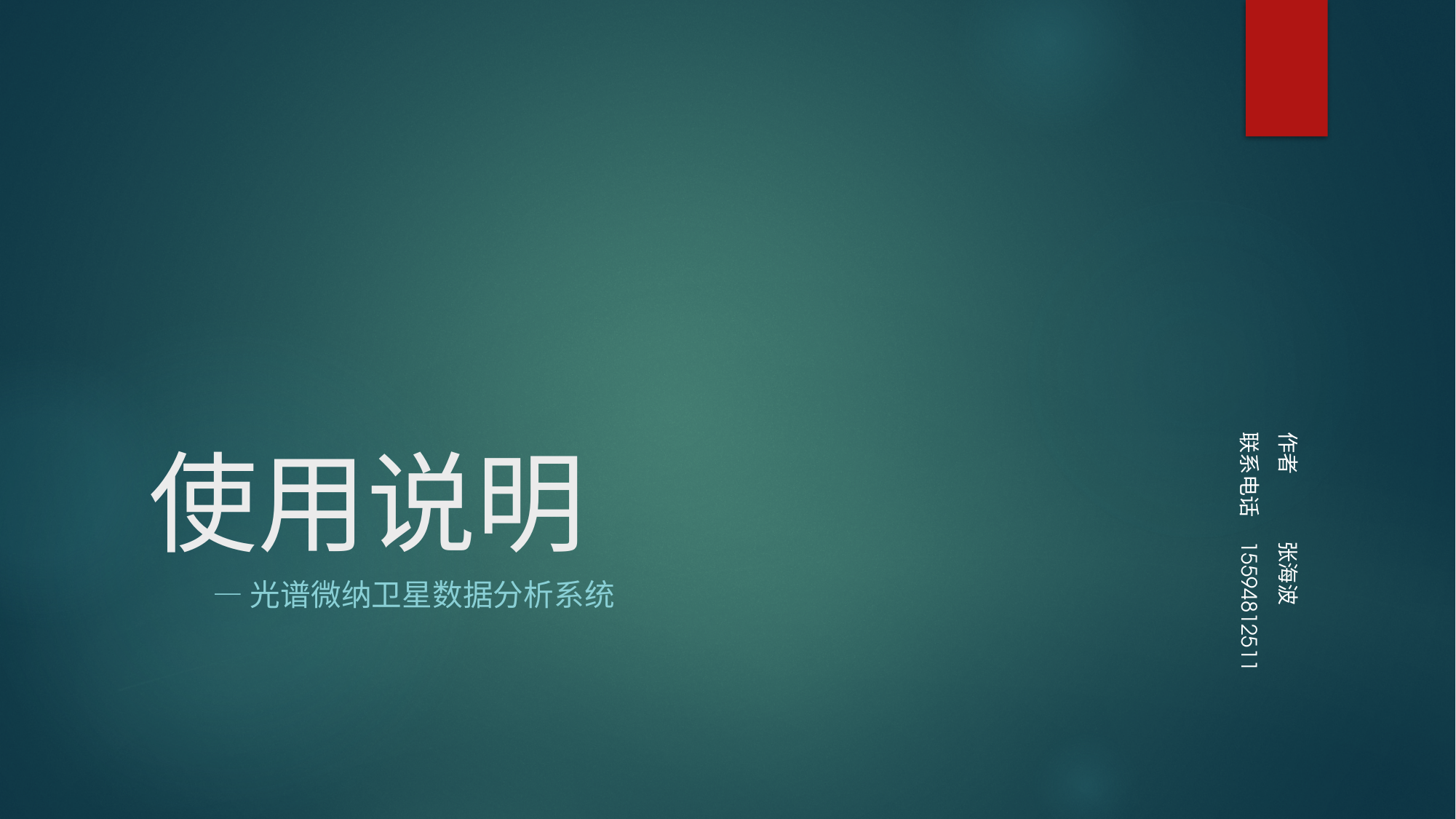

# 使用说明
作者	张海波
联系电话	15594812511
—光谱微纳卫星数据分析系统